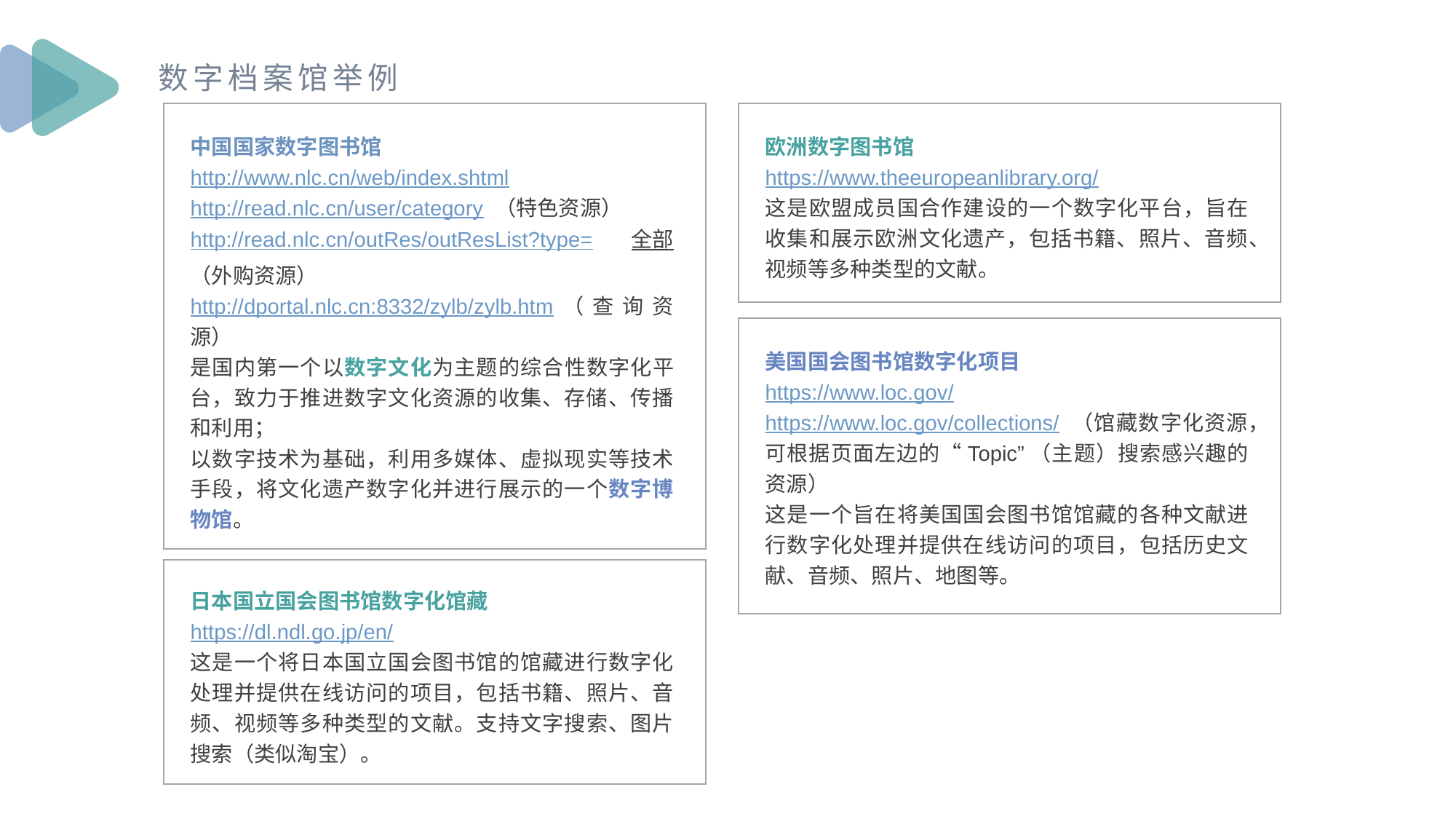

数字档案馆举例

欧洲数字图书馆
https://www.theeuropeanlibrary.org/
这是欧盟成员国合作建设的一个数字化平台，旨在收集和展示欧洲文化遗产，包括书籍、照片、音频、视频等多种类型的文献。
中国国家数字图书馆
http://www.nlc.cn/web/index.shtml
http://read.nlc.cn/user/category （特色资源）
http://read.nlc.cn/outRes/outResList?type=全部 （外购资源）
http://dportal.nlc.cn:8332/zylb/zylb.htm（查询资源）
是国内第一个以数字文化为主题的综合性数字化平台，致力于推进数字文化资源的收集、存储、传播和利用；
以数字技术为基础，利用多媒体、虚拟现实等技术手段，将文化遗产数字化并进行展示的一个数字博物馆。

美国国会图书馆数字化项目
https://www.loc.gov/
https://www.loc.gov/collections/ （馆藏数字化资源，可根据页面左边的“Topic”（主题）搜索感兴趣的资源）
这是一个旨在将美国国会图书馆馆藏的各种文献进行数字化处理并提供在线访问的项目，包括历史文献、音频、照片、地图等。

日本国立国会图书馆数字化馆藏
https://dl.ndl.go.jp/en/
这是一个将日本国立国会图书馆的馆藏进行数字化处理并提供在线访问的项目，包括书籍、照片、音频、视频等多种类型的文献。支持文字搜索、图片搜索（类似淘宝）。